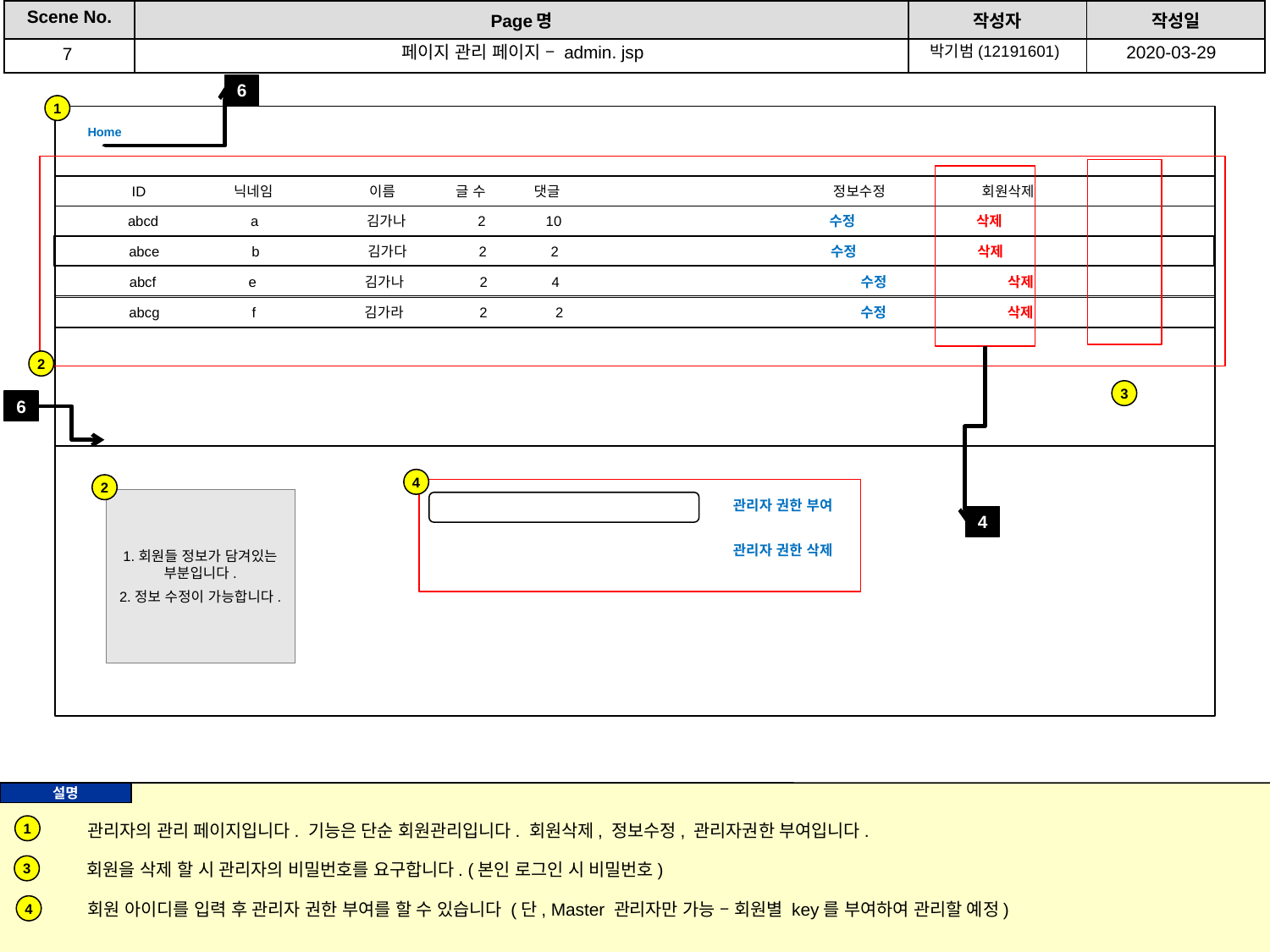

페이지 관리 페이지 – admin. jsp
박기범(12191601)
2020-03-29
7
6
1

Home

                ID                     닉네임                        이름               글 수            댓글                                                                    정보수정                        회원삭제

               abcd                       a                          김가나                 2               10 			수정                              삭제

               abce                       b                          김가다                 2                2 			수정                              삭제

               abcf                       e                          김가나                  2                4                                                                          수정                              삭제
               abcg                       f                          김가라                  2                 2                                                                         수정                              삭제

2
3
6
4
2

1.회원들 정보가 담겨있는 부분입니다.
2.정보 수정이 가능합니다.
관리자 권한 부여

4
관리자 권한 삭제
관리자의 관리 페이지입니다. 기능은 단순 회원관리입니다. 회원삭제, 정보수정, 관리자권한 부여입니다.
1
회원을 삭제 할 시 관리자의 비밀번호를 요구합니다. (본인 로그인 시 비밀번호)
3
회원 아이디를 입력 후 관리자 권한 부여를 할 수 있습니다 (단, Master 관리자만 가능 – 회원별 key를 부여하여 관리할 예정)
4